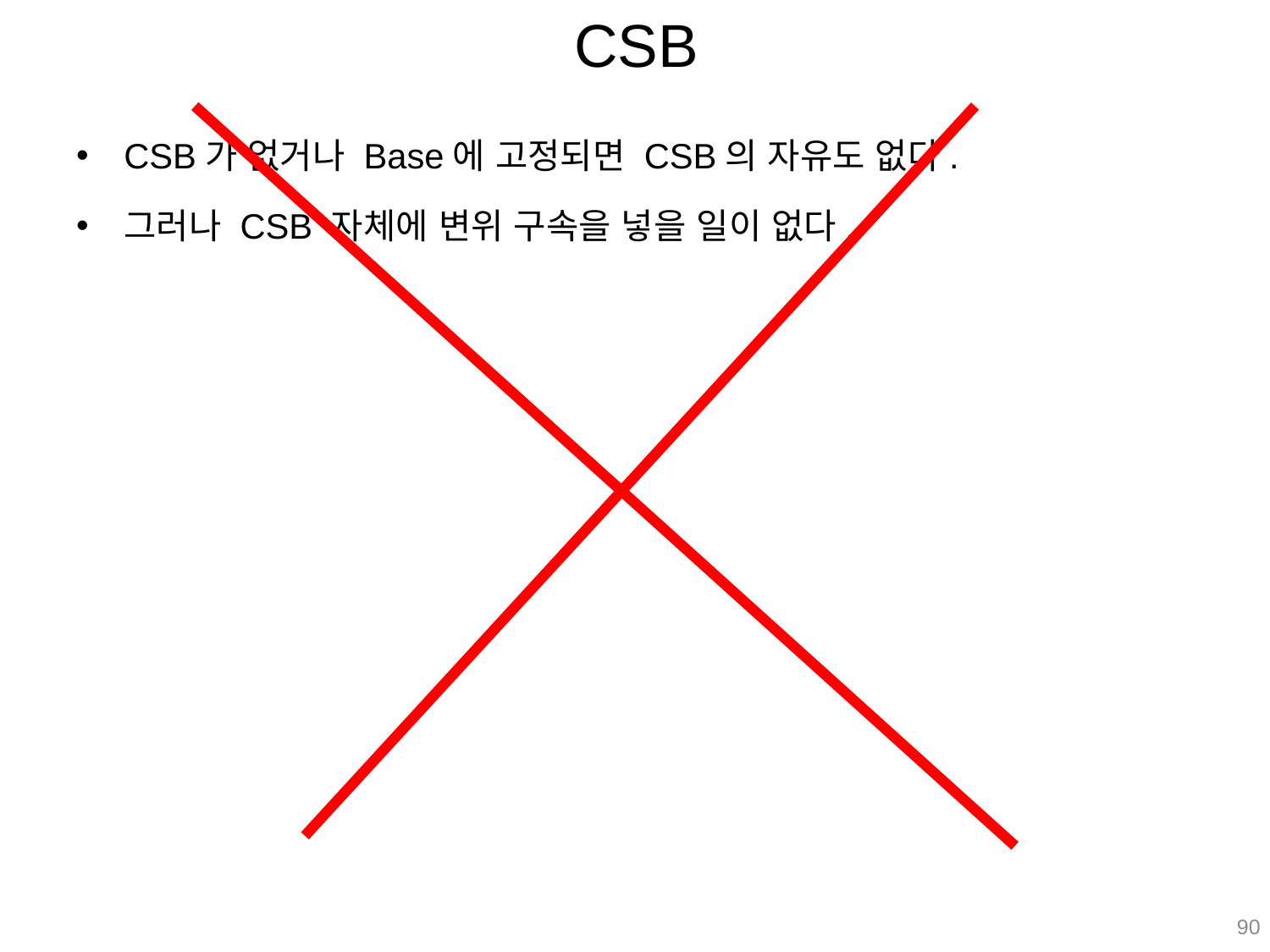

# CSB
CSB가 없거나 Base에 고정되면 CSB의 자유도 없다.
그러나 CSB 자체에 변위 구속을 넣을 일이 없다.
90